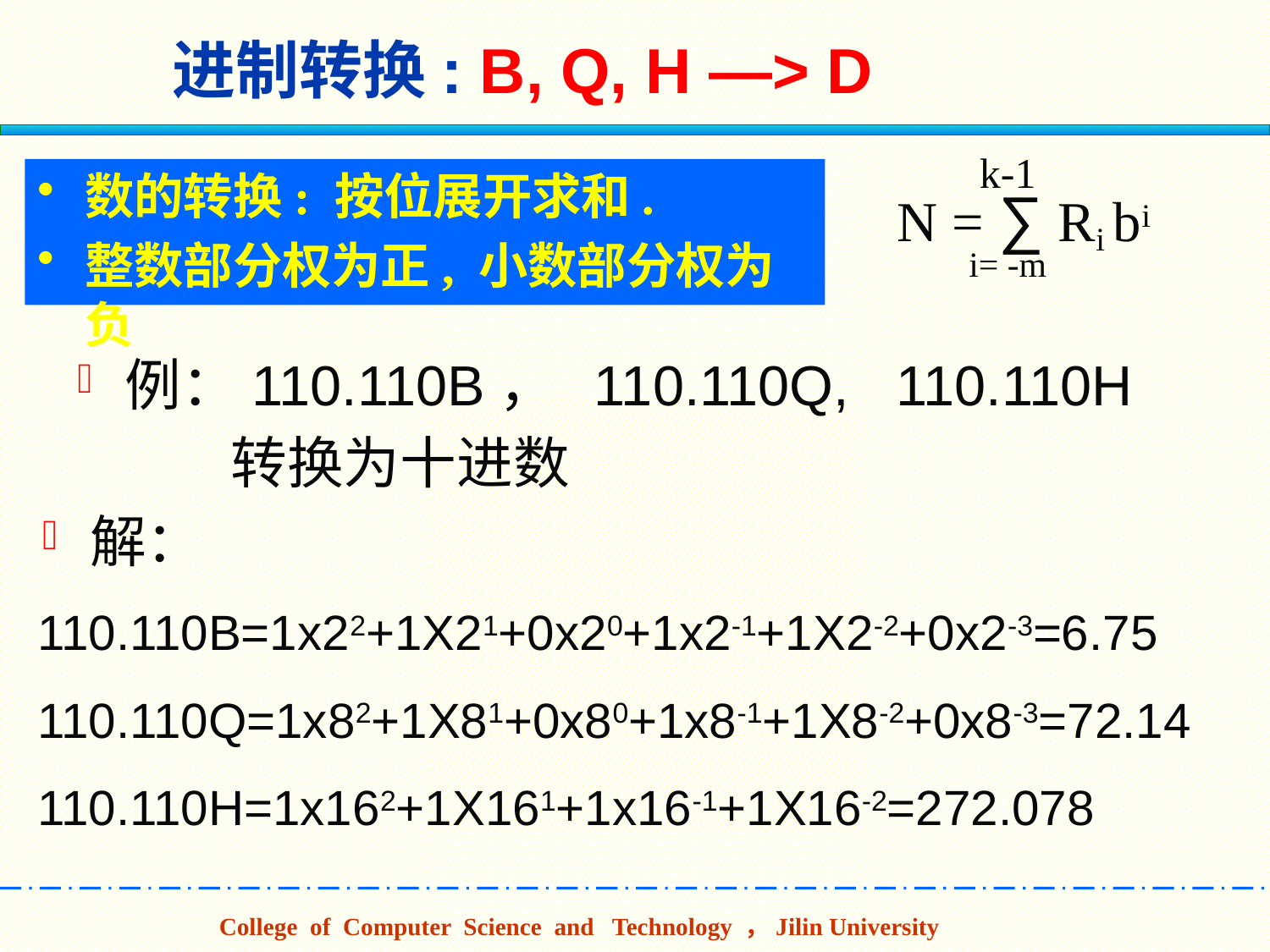

# 进制转换: B, Q, H —> D
k-1
N = ∑ Ri bi
i= -m
数的转换: 按位展开求和.
整数部分权为正, 小数部分权为负
例：110.110B，  110.110Q,   110.110H
           转换为十进数
解：
110.110B=1x22+1X21+0x20+1x2-1+1X2-2+0x2-3=6.75
110.110Q=1x82+1X81+0x80+1x8-1+1X8-2+0x8-3=72.14
110.110H=1x162+1X161+1x16-1+1X16-2=272.078